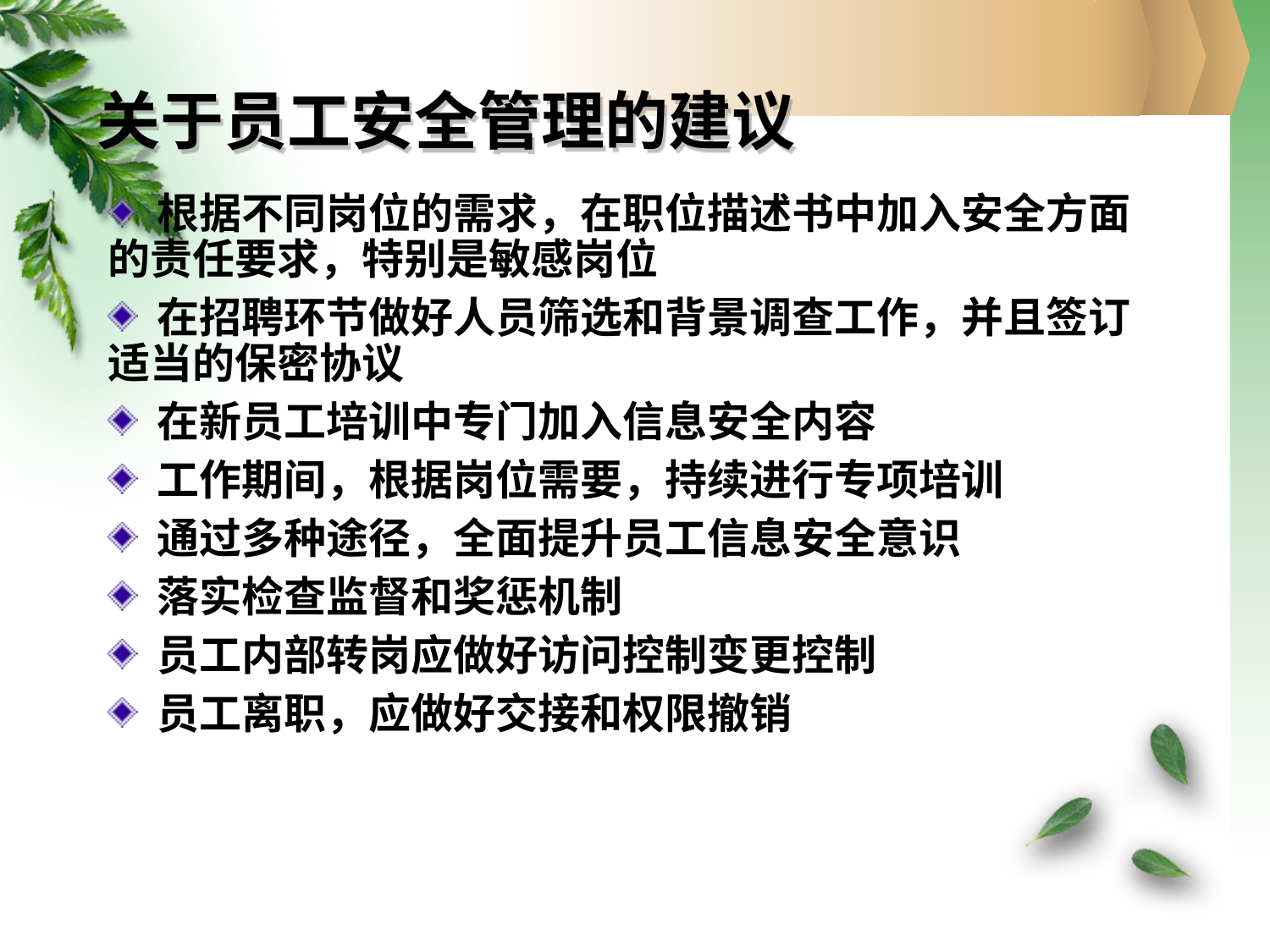

关于员工安全管理的建议
 根据不同岗位的需求，在职位描述书中加入安全方面的责任要求，特别是敏感岗位
 在招聘环节做好人员筛选和背景调查工作，并且签订适当的保密协议
 在新员工培训中专门加入信息安全内容
 工作期间，根据岗位需要，持续进行专项培训
 通过多种途径，全面提升员工信息安全意识
 落实检查监督和奖惩机制
 员工内部转岗应做好访问控制变更控制
 员工离职，应做好交接和权限撤销